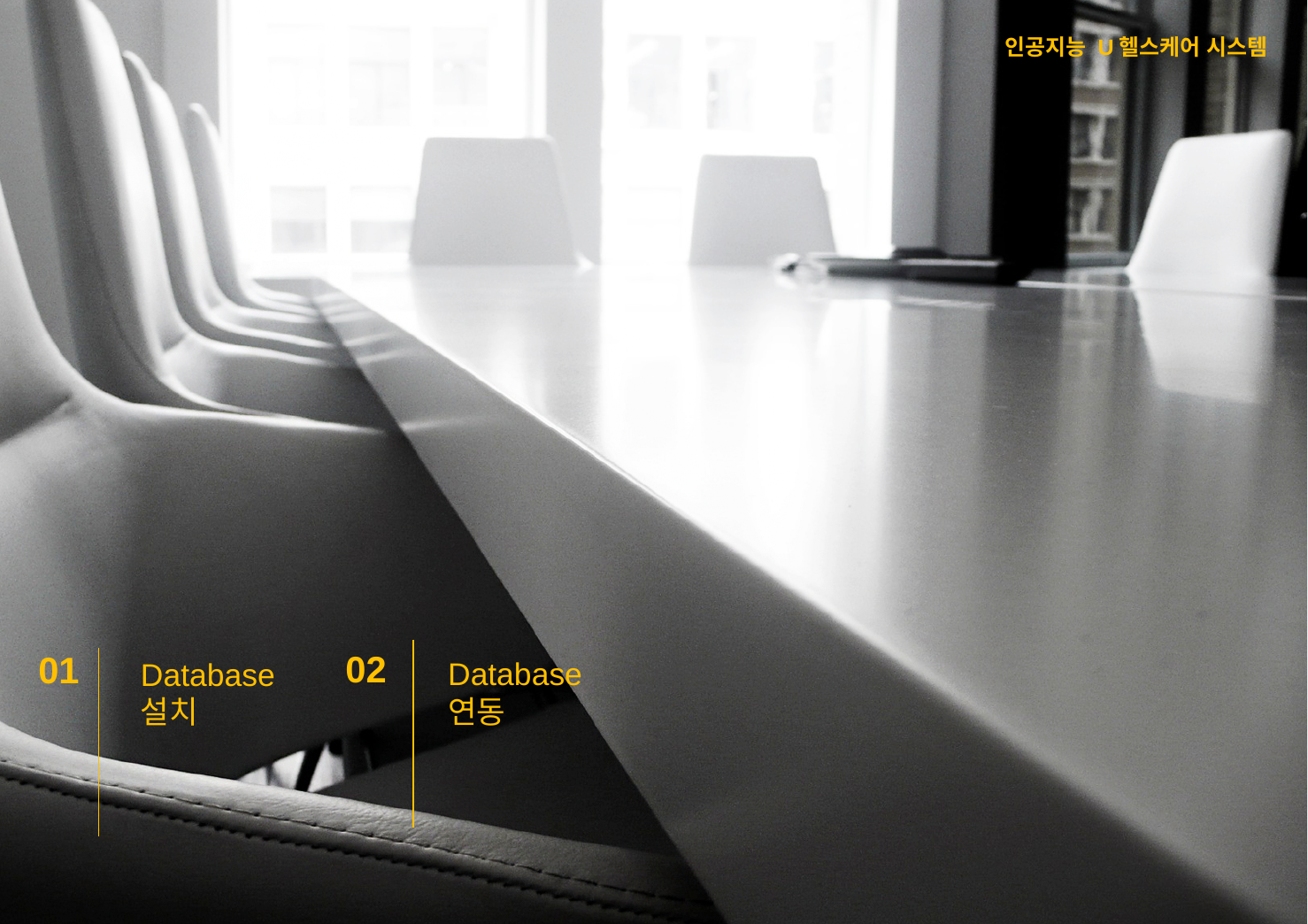

인공지능 U헬스케어 시스템
Index
02
01
Database 연동

Database 설치